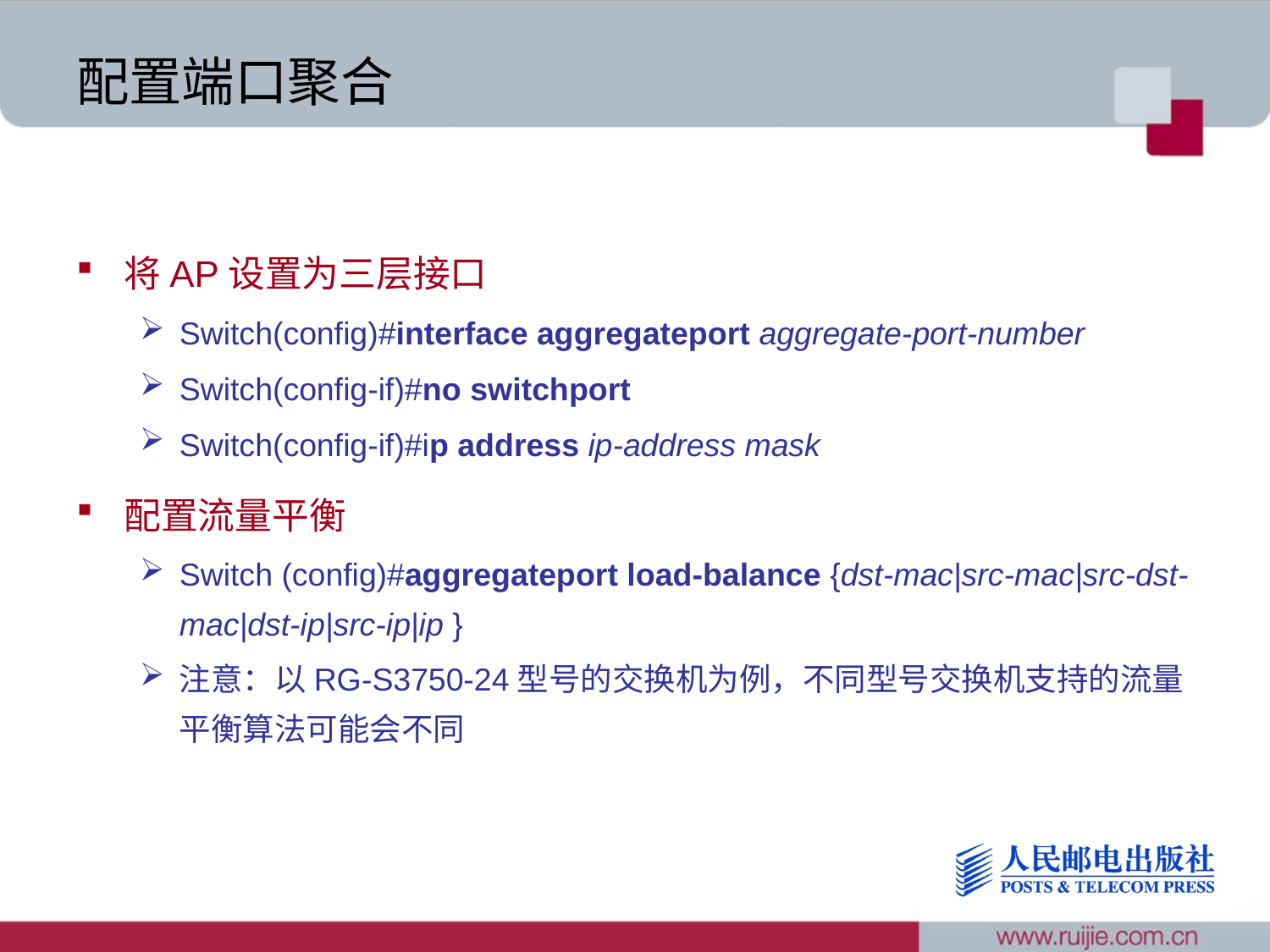

# 配置端口聚合
将AP设置为三层接口
Switch(config)#interface aggregateport aggregate-port-number
Switch(config-if)#no switchport
Switch(config-if)#ip address ip-address mask
配置流量平衡
Switch (config)#aggregateport load-balance {dst-mac|src-mac|src-dst-mac|dst-ip|src-ip|ip }
注意：以RG-S3750-24型号的交换机为例，不同型号交换机支持的流量平衡算法可能会不同